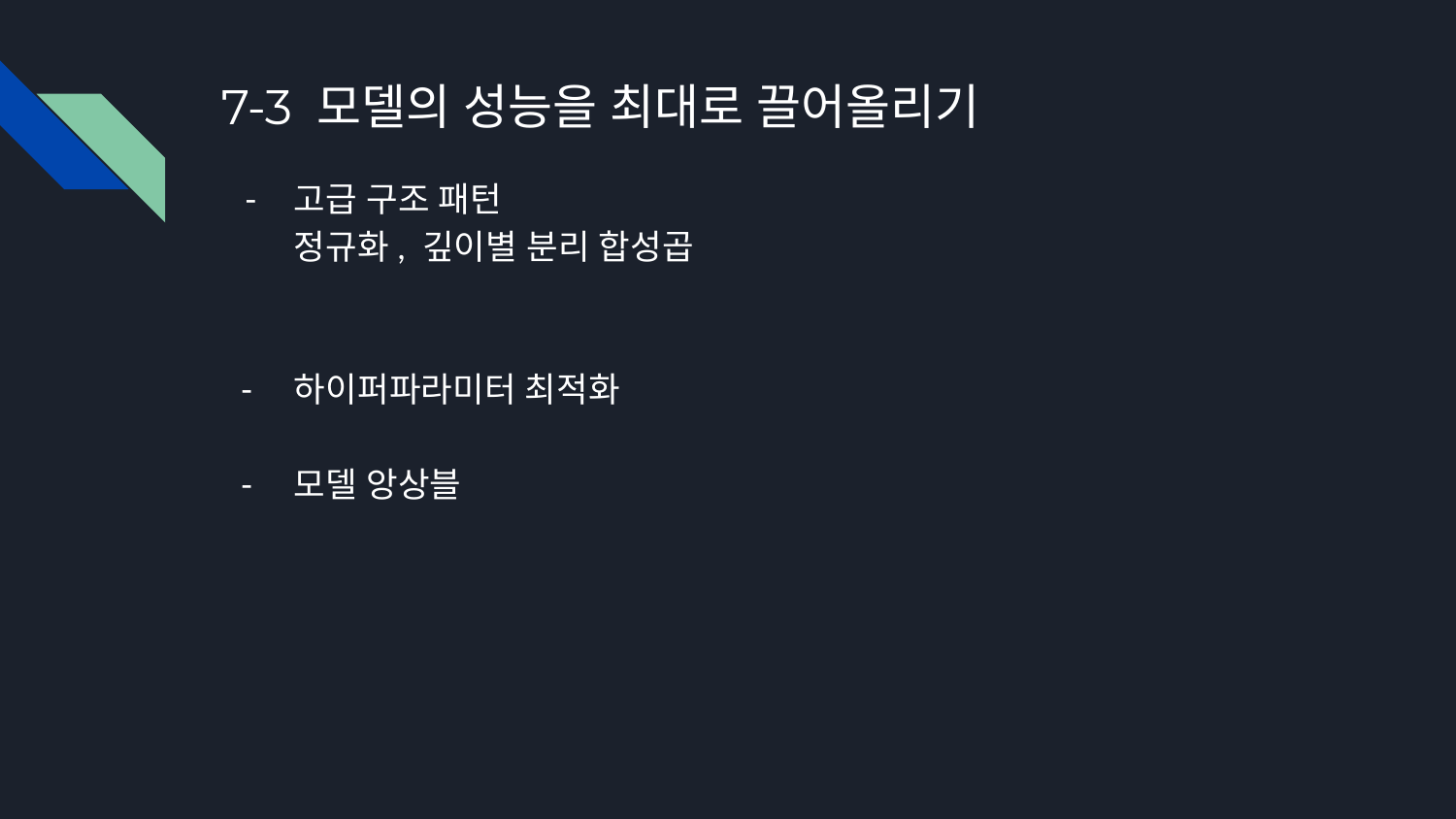

# 7-3 모델의 성능을 최대로 끌어올리기
고급 구조 패턴
정규화, 깊이별 분리 합성곱

하이퍼파라미터 최적화
모델 앙상블